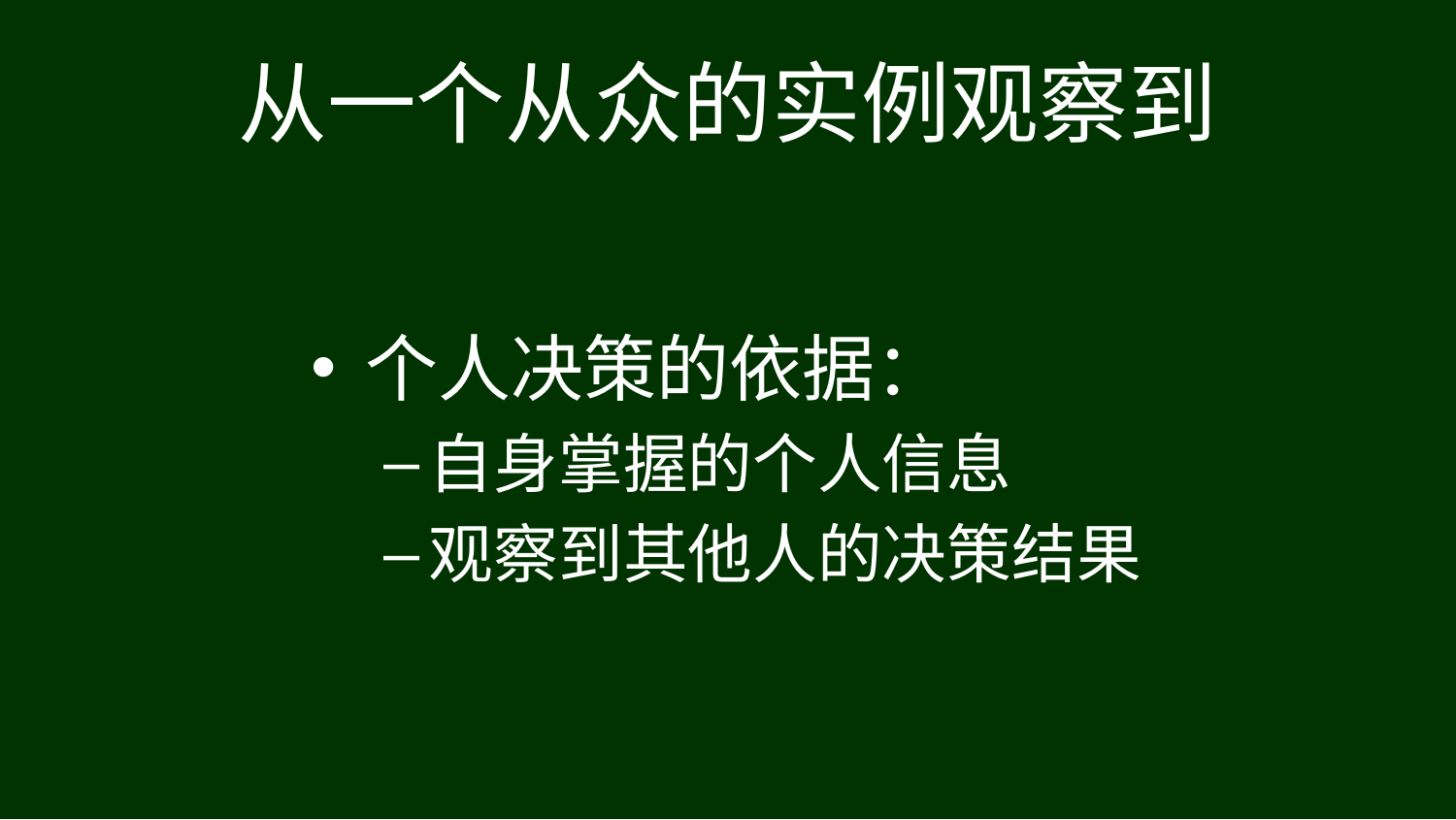

从一个从众的实例观察到
个人决策的依据：
自身掌握的个人信息
观察到其他人的决策结果